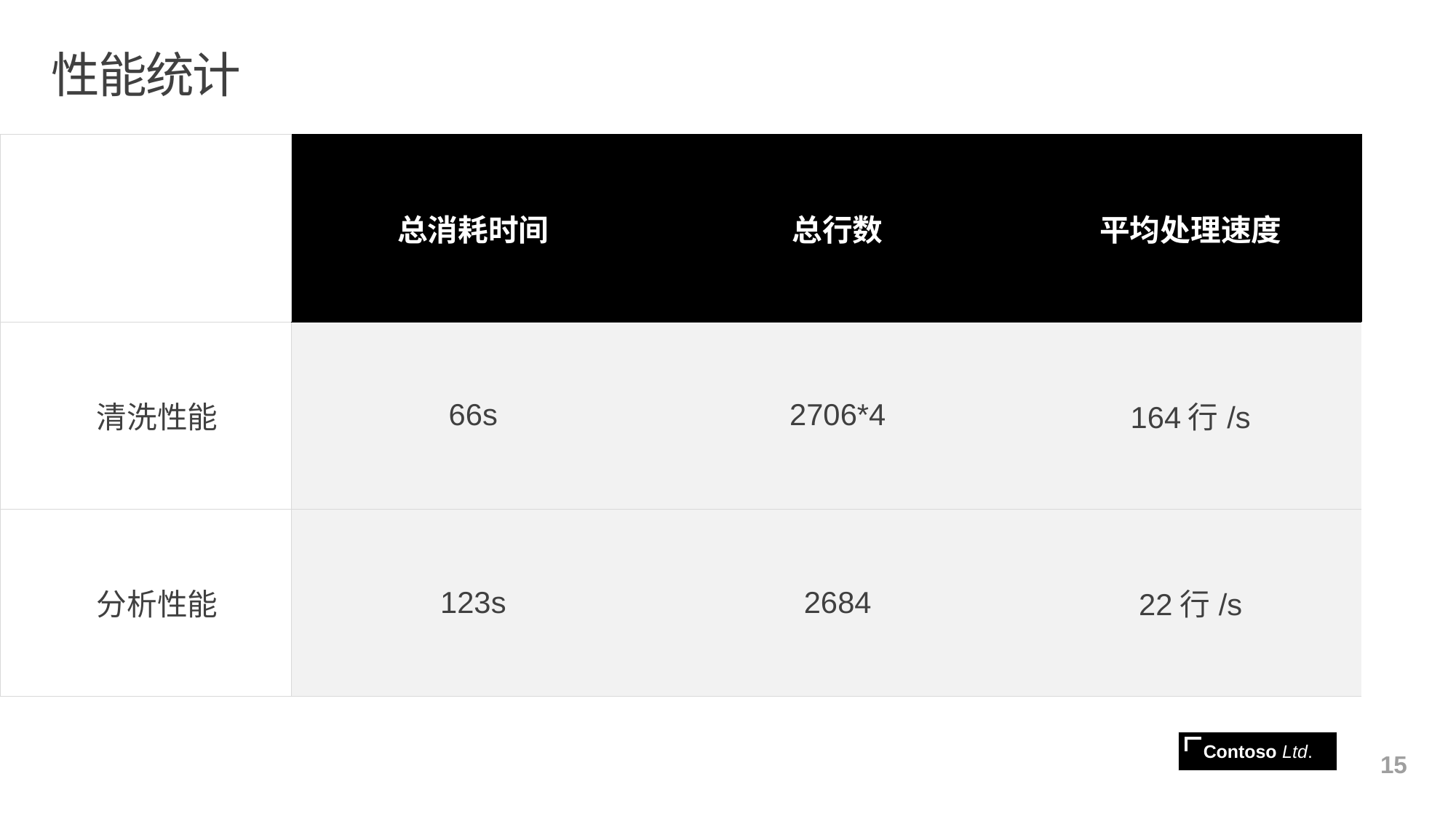

# 性能统计
|  | 总消耗时间 | 总行数 | 平均处理速度 |  |
| --- | --- | --- | --- | --- |
| 清洗性能 | 66s | 2706\*4 | 164行/s |  |
| 分析性能 | 123s | 2684 | 22行/s |  |
15